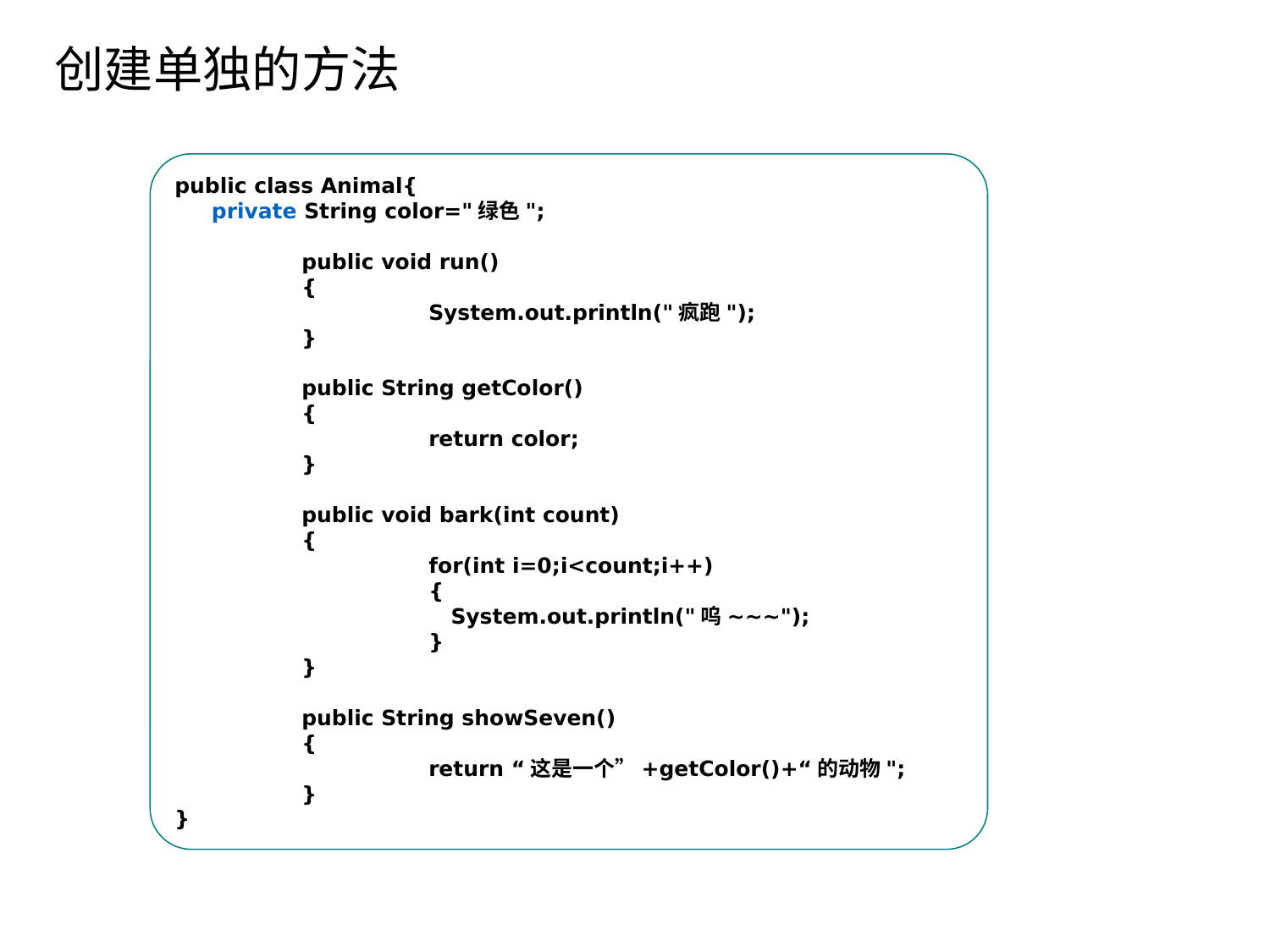

创建单独的方法
public class Animal{
     private String color="绿色";

	public void run()
	{
		System.out.println("疯跑");
	}

	public String getColor()
	{
		return color;
	}

	public void bark(int count)
	{
		for(int i=0;i<count;i++)
		{
		   System.out.println("呜~~~");
		}
	}

	public String showSeven()
	{
		return “这是一个”+getColor()+“的动物";
	}
}